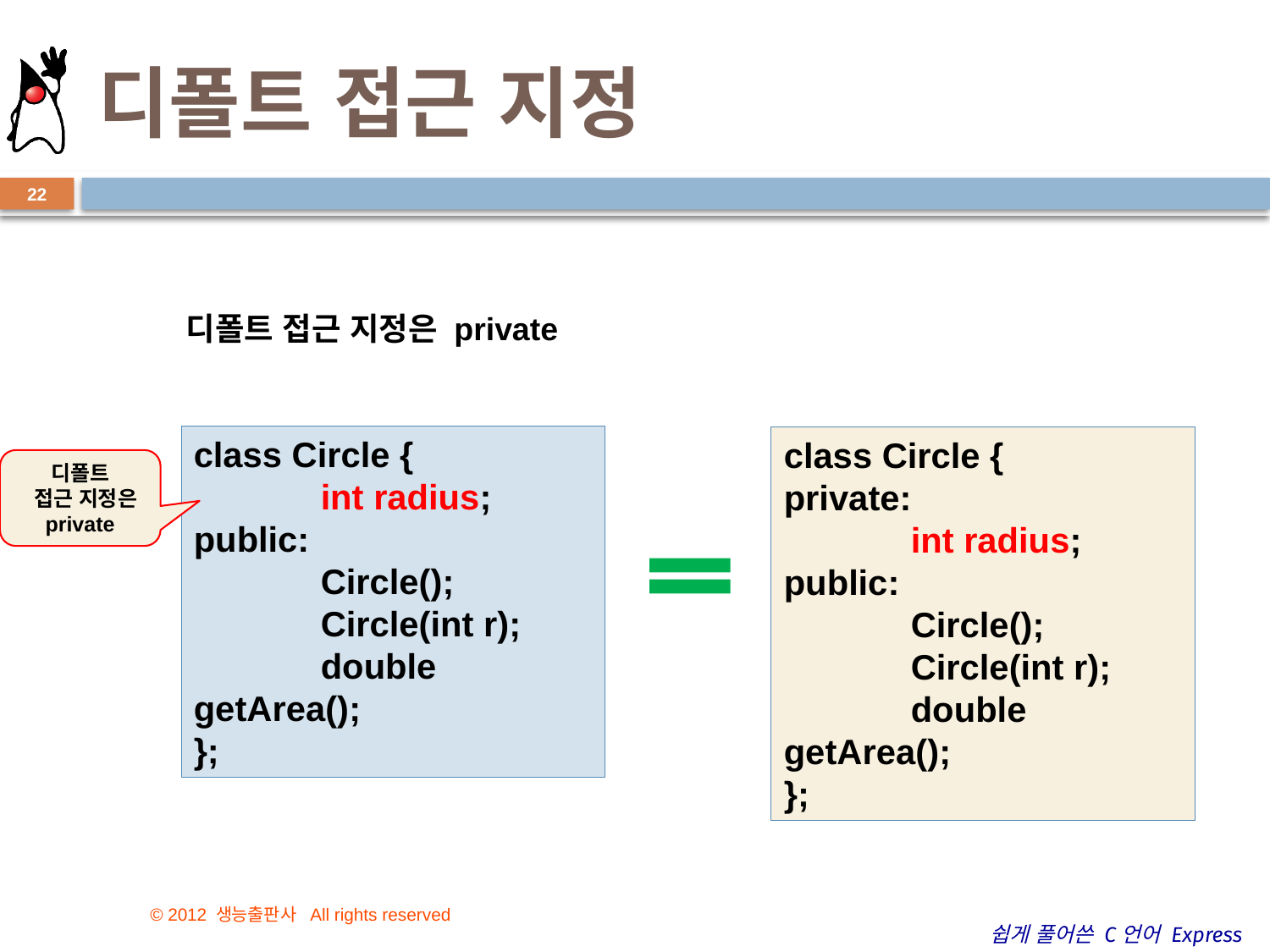

# 디폴트 접근 지정
22
디폴트 접근 지정은 private
class Circle {
	int radius;
public:
	Circle();
	Circle(int r);
	double getArea();
};
class Circle {
private:
	int radius;
public:
	Circle();
	Circle(int r);
	double getArea();
};
디폴트
 접근 지정은 private